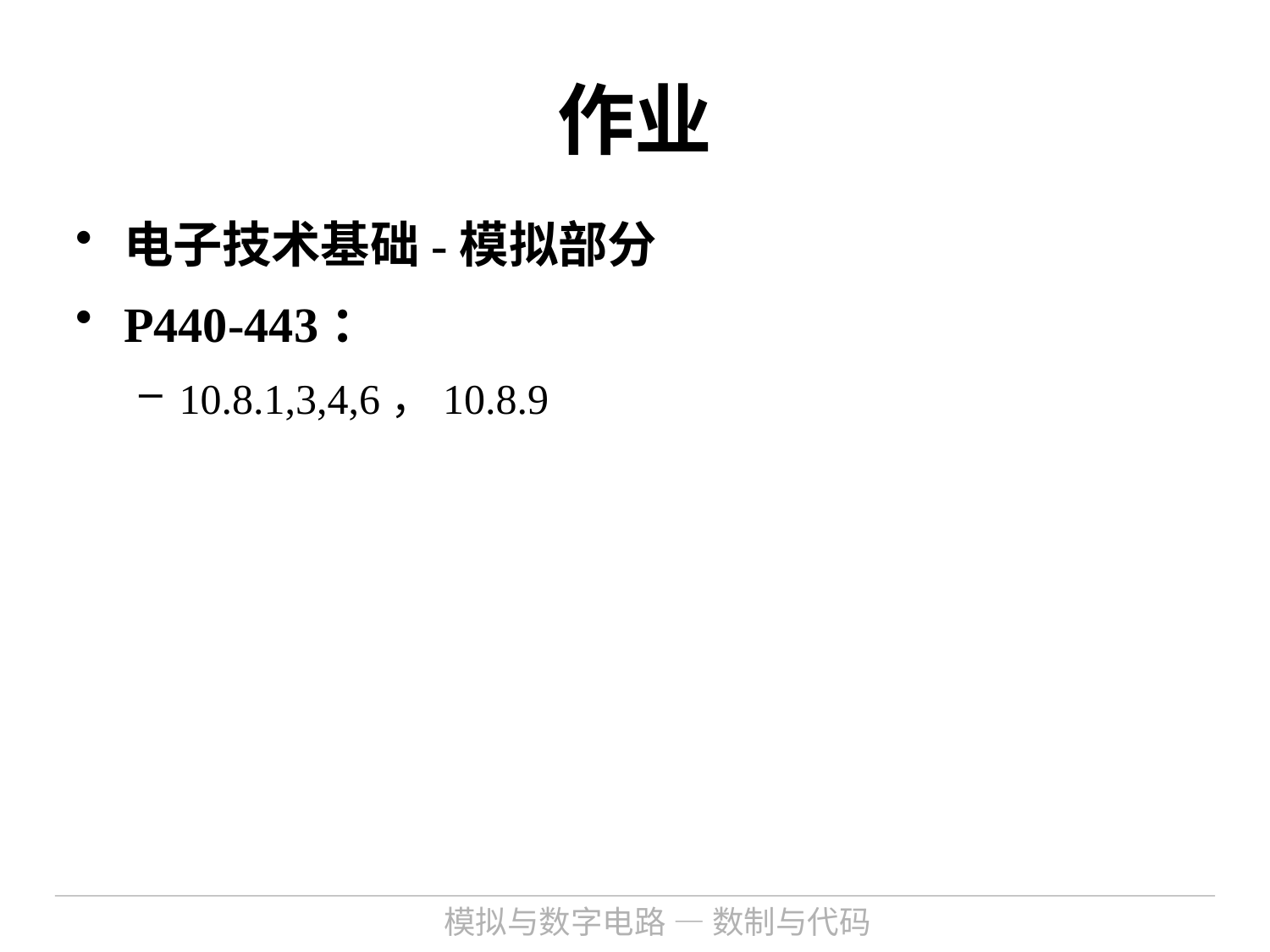

# 作业
电子技术基础-模拟部分
P440-443：
10.8.1,3,4,6，10.8.9

模拟与数字电路 — 数制与代码
25